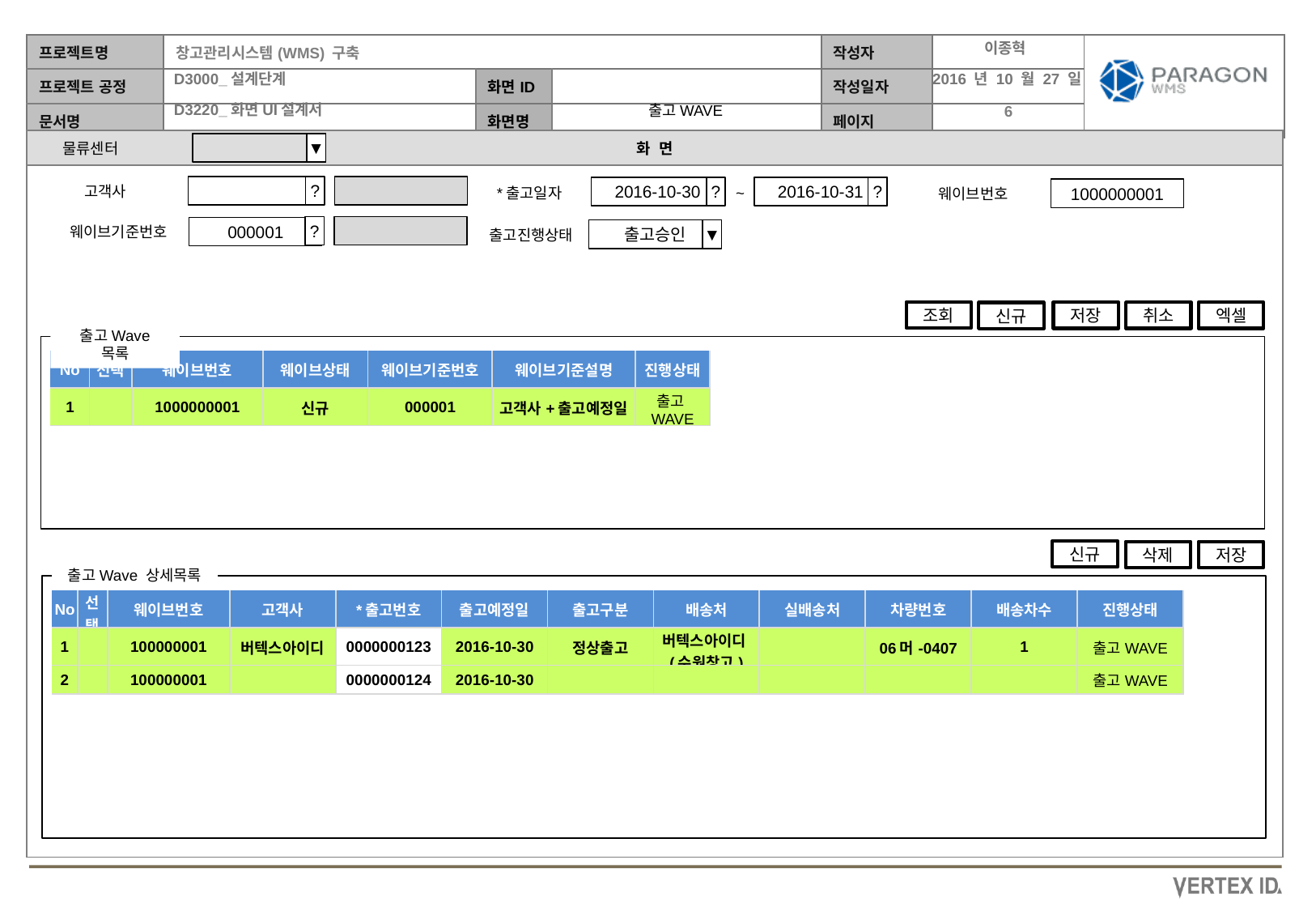

이종혁
2016 년 10 월 27 일
출고WAVE
물류센터

▼
고객사

?

*출고일자
2016-10-30
?
~
2016-10-31
?
웨이브번호
1000000001
웨이브기준번호
?

000001
▼
출고진행상태
출고승인
조회
저장
취소
엑셀
신규
출고Wave 목록

| No | 선택 | 웨이브번호 | 웨이브상태 | 웨이브기준번호 | 웨이브기준설명 | 진행상태 |
| --- | --- | --- | --- | --- | --- | --- |
| 1 |  | 1000000001 | 신규 | 000001 | 고객사+출고예정일 | 출고WAVE |
신규
삭제
저장
출고Wave 상세목록

| No | 선택 | 웨이브번호 | 고객사 | \*출고번호 | 출고예정일 | 출고구분 | 배송처 | 실배송처 | 차량번호 | 배송차수 | 진행상태 |
| --- | --- | --- | --- | --- | --- | --- | --- | --- | --- | --- | --- |
| 1 |  | 100000001 | 버텍스아이디 | 0000000123 | 2016-10-30 | 정상출고 | 버텍스아이디(수원창고) |  | 06머-0407 | 1 | 출고WAVE |
| 2 |  | 100000001 |  | 0000000124 | 2016-10-30 |  |  |  |  |  | 출고WAVE |